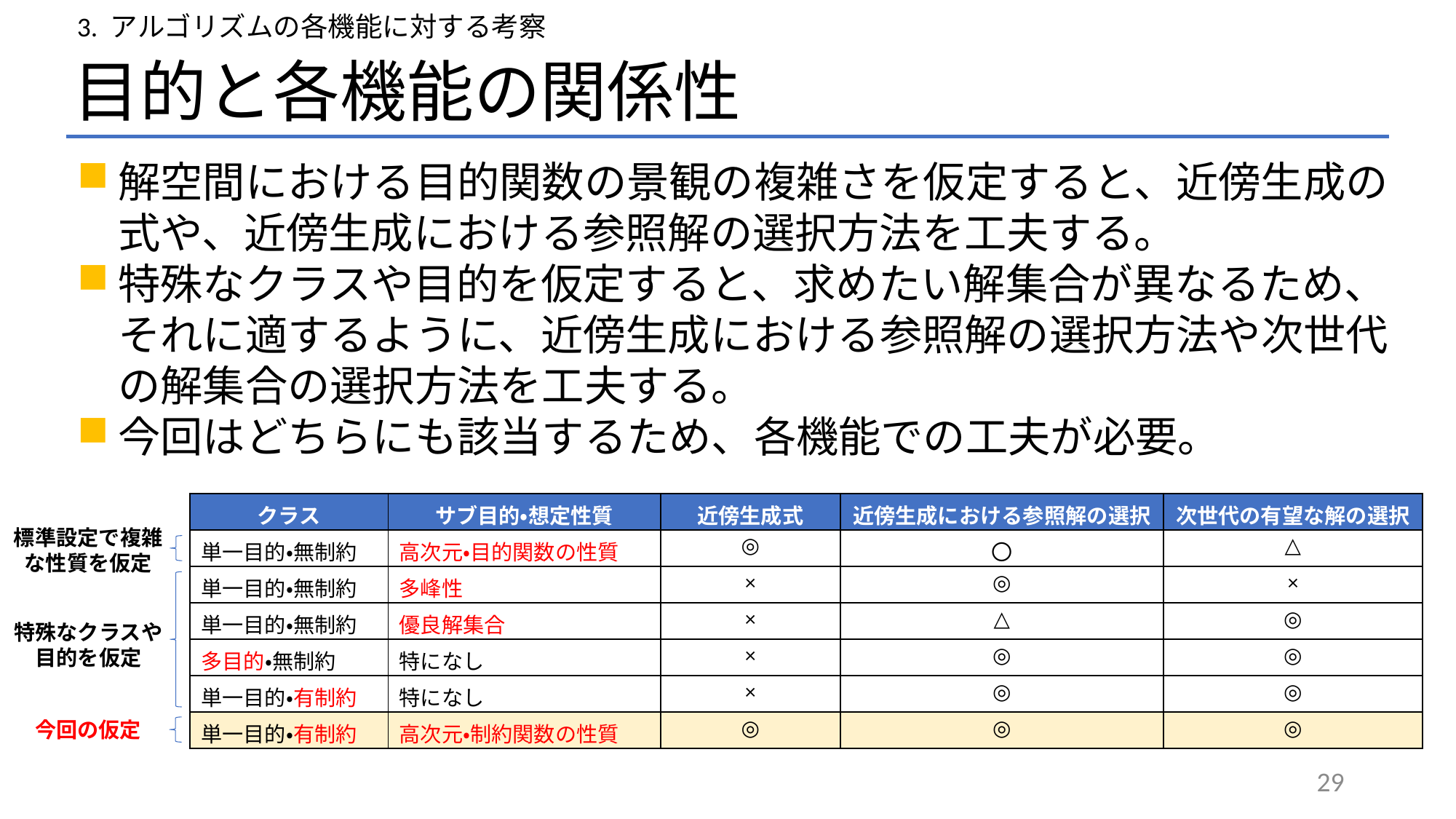

3. アルゴリズムの各機能に対する考察
# 目的と各機能の関係性
解空間における目的関数の景観の複雑さを仮定すると、近傍生成の式や、近傍生成における参照解の選択方法を工夫する。
特殊なクラスや目的を仮定すると、求めたい解集合が異なるため、それに適するように、近傍生成における参照解の選択方法や次世代の解集合の選択方法を工夫する。
今回はどちらにも該当するため、各機能での工夫が必要。
| クラス | サブ目的・想定性質 | 近傍生成式 | 近傍生成における参照解の選択 | 次世代の有望な解の選択 |
| --- | --- | --- | --- | --- |
| 単一目的・無制約 | 高次元・目的関数の性質 | ◎ | 〇 | △ |
| 単一目的・無制約 | 多峰性 | × | ◎ | × |
| 単一目的・無制約 | 優良解集合 | × | △ | ◎ |
| 多目的・無制約 | 特になし | × | ◎ | ◎ |
| 単一目的・有制約 | 特になし | × | ◎ | ◎ |
| 単一目的・有制約 | 高次元・制約関数の性質 | ◎ | ◎ | ◎ |
標準設定で複雑な性質を仮定

特殊なクラスや目的を仮定
今回の仮定

29